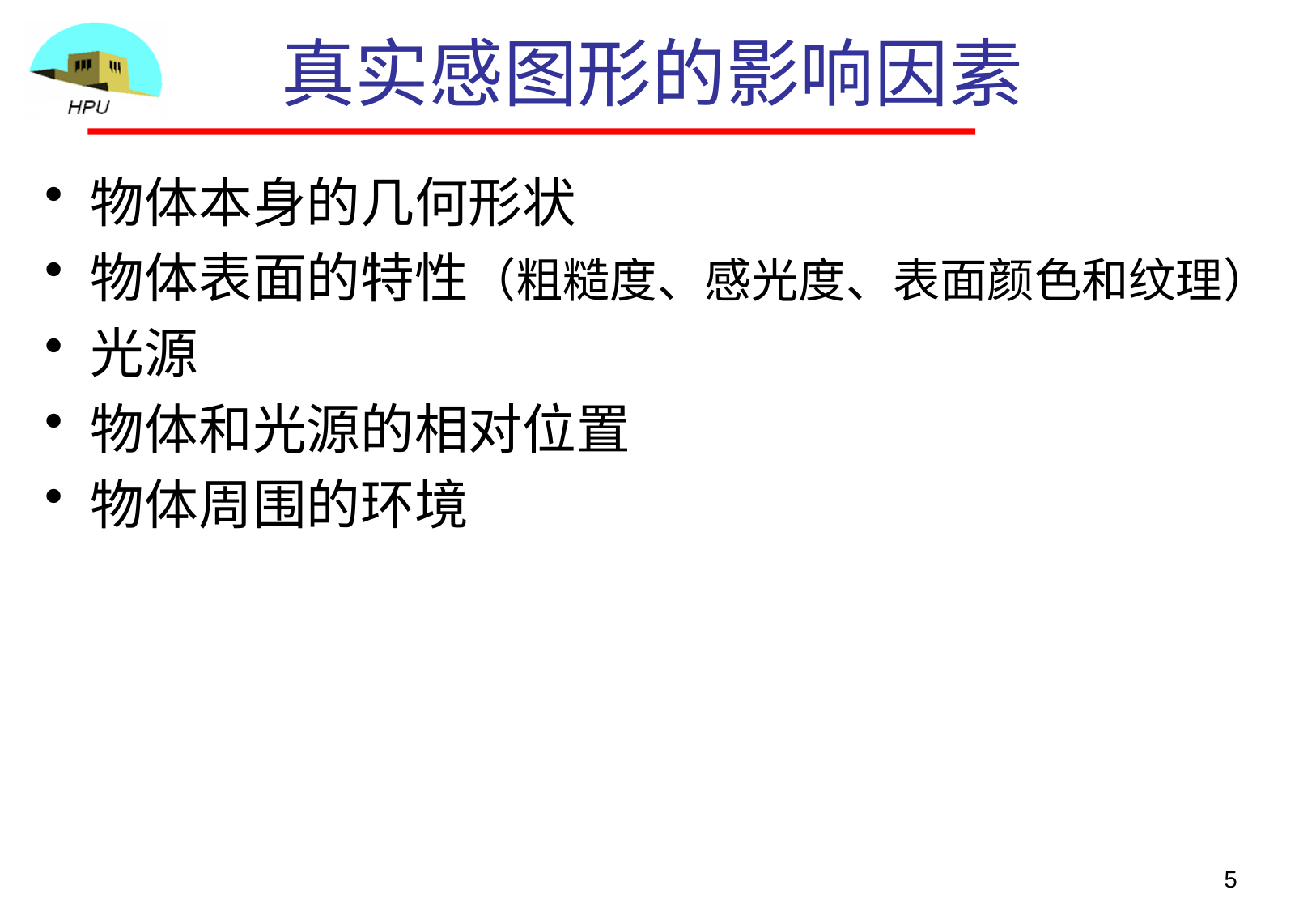

# 真实感图形的影响因素
物体本身的几何形状
物体表面的特性（粗糙度、感光度、表面颜色和纹理）
光源
物体和光源的相对位置
物体周围的环境
5